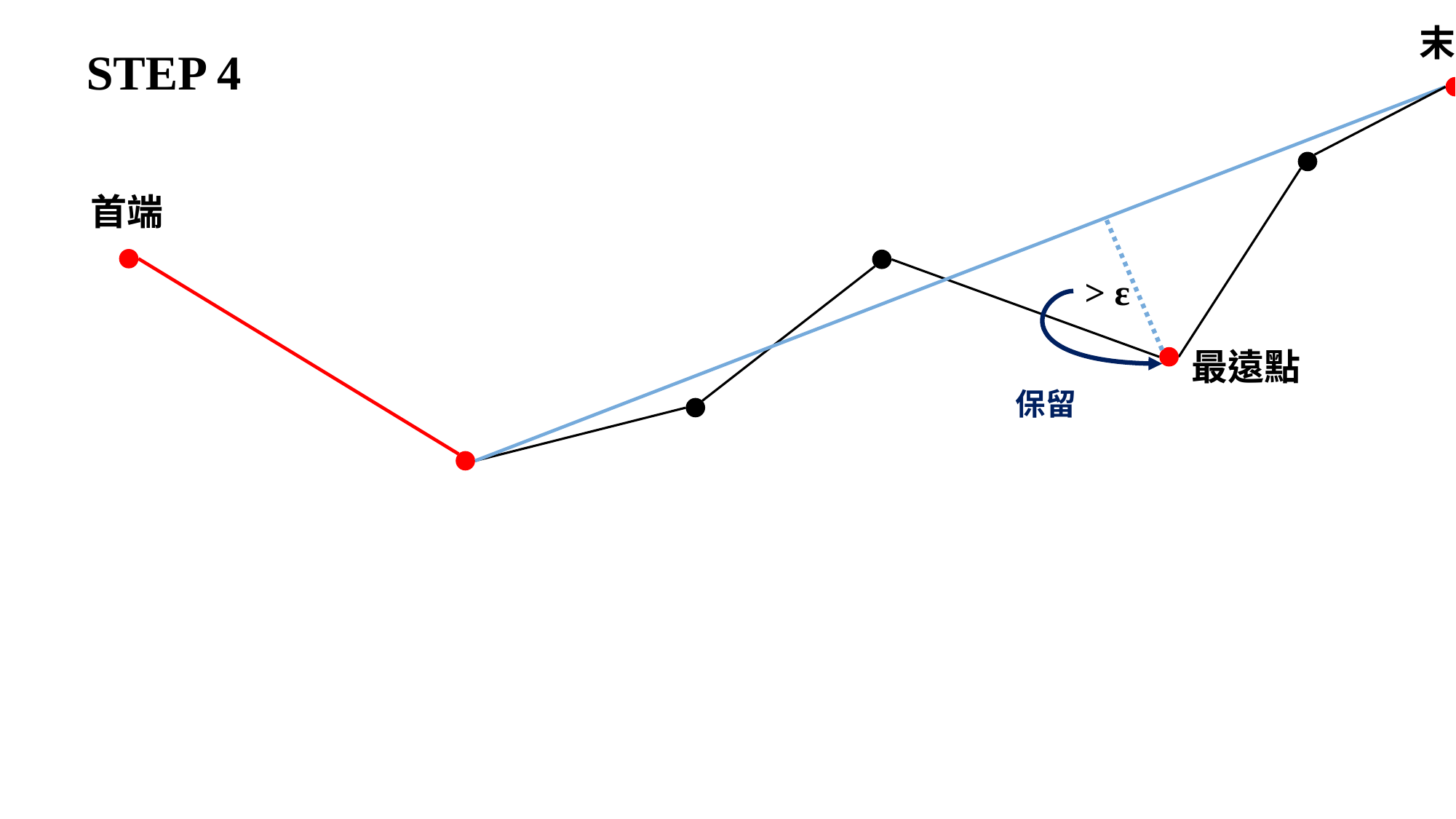

末端
STEP 4

首端

> ε
最遠點

保留